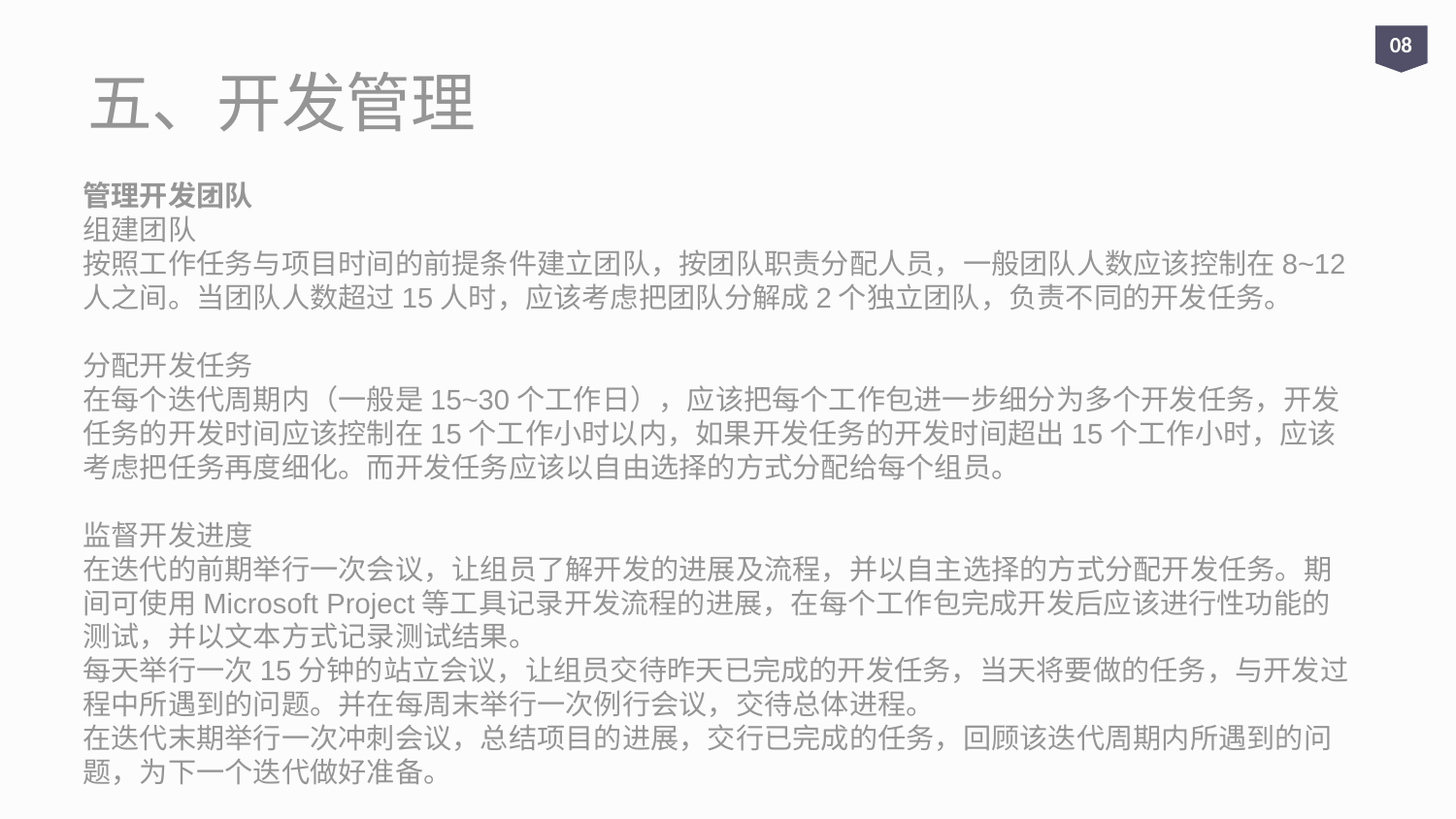

08
五、开发管理
# 管理开发团队 组建团队 按照工作任务与项目时间的前提条件建立团队，按团队职责分配人员，一般团队人数应该控制在8~12人之间。当团队人数超过15人时，应该考虑把团队分解成2个独立团队，负责不同的开发任务。 分配开发任务 在每个迭代周期内（一般是15~30个工作日），应该把每个工作包进一步细分为多个开发任务，开发任务的开发时间应该控制在15个工作小时以内，如果开发任务的开发时间超出15个工作小时，应该考虑把任务再度细化。而开发任务应该以自由选择的方式分配给每个组员。 监督开发进度 在迭代的前期举行一次会议，让组员了解开发的进展及流程，并以自主选择的方式分配开发任务。期间可使用Microsoft Project等工具记录开发流程的进展，在每个工作包完成开发后应该进行性功能的测试，并以文本方式记录测试结果。 每天举行一次15分钟的站立会议，让组员交待昨天已完成的开发任务，当天将要做的任务，与开发过程中所遇到的问题。并在每周末举行一次例行会议，交待总体进程。 在迭代末期举行一次冲刺会议，总结项目的进展，交行已完成的任务，回顾该迭代周期内所遇到的问题，为下一个迭代做好准备。